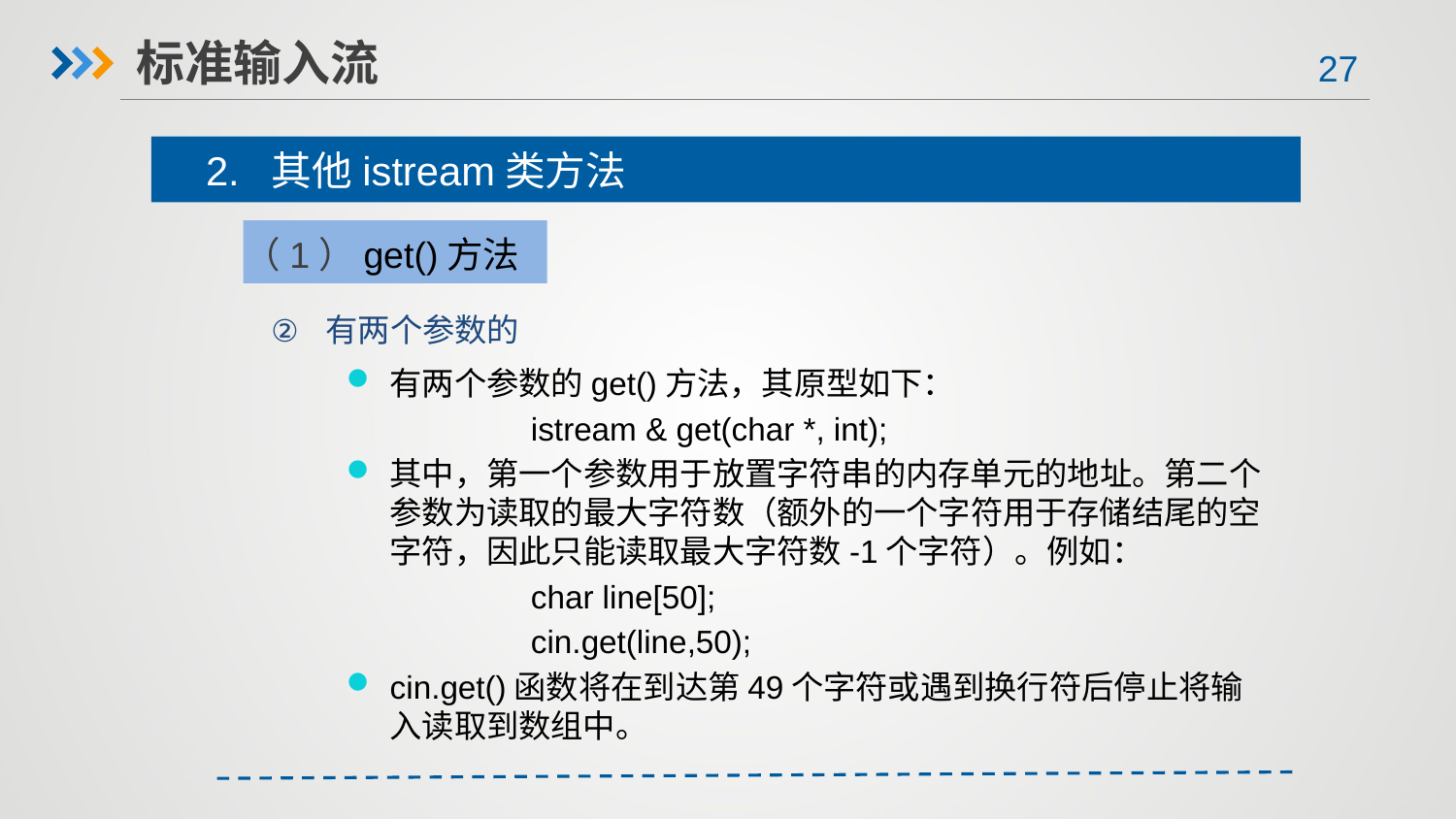

标准输入流

2.  其他istream类方法

（1）get()方法
有两个参数的
有两个参数的get()方法，其原型如下：
istream & get(char *, int);
其中，第一个参数用于放置字符串的内存单元的地址。第二个参数为读取的最大字符数（额外的一个字符用于存储结尾的空字符，因此只能读取最大字符数-1个字符）。例如：
char line[50];
cin.get(line,50);
cin.get()函数将在到达第49个字符或遇到换行符后停止将输入读取到数组中。